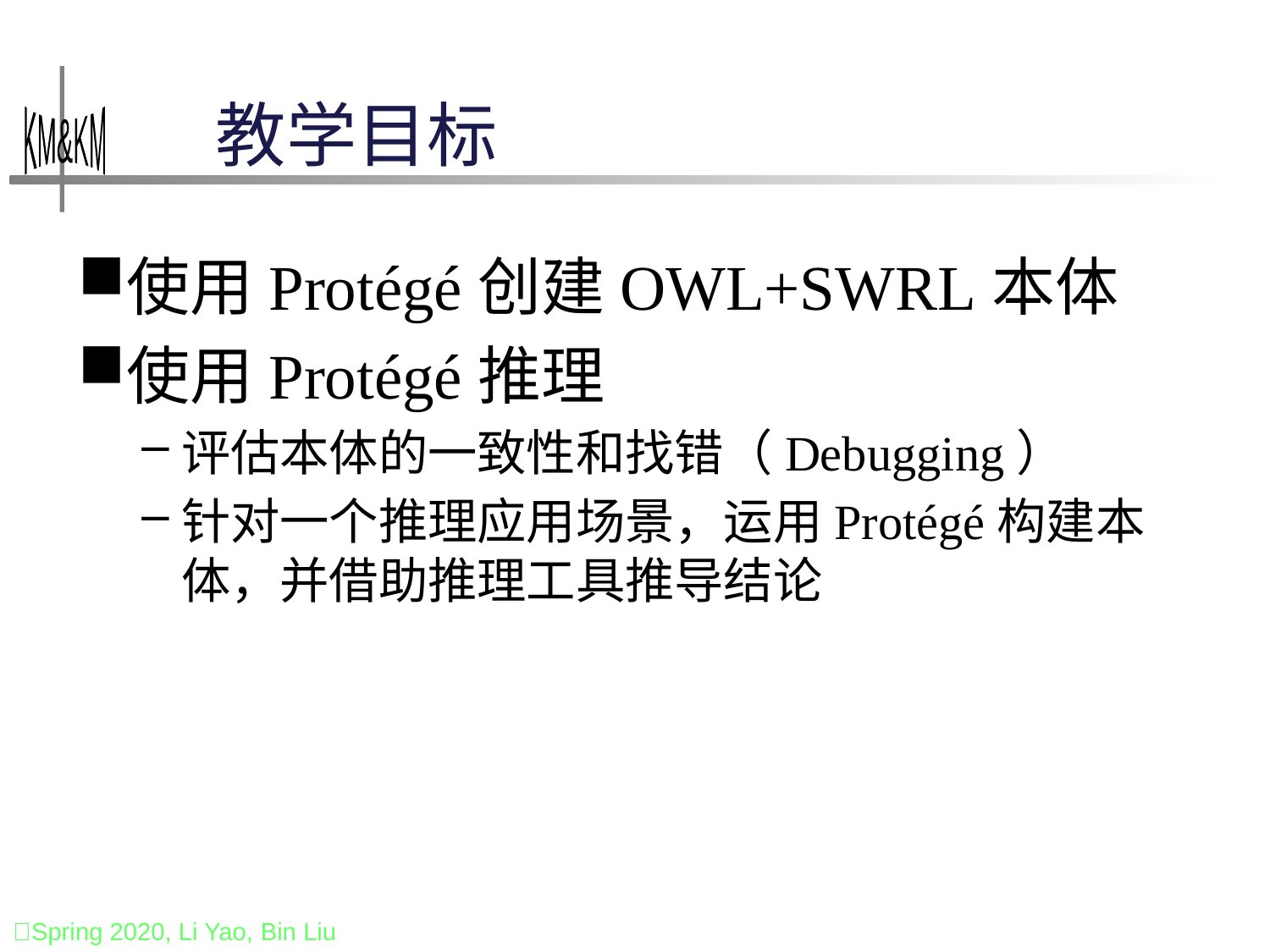

# 教学目标
使用Protégé创建OWL+SWRL本体
使用Protégé推理
评估本体的一致性和找错（Debugging）
针对一个推理应用场景，运用Protégé构建本体，并借助推理工具推导结论